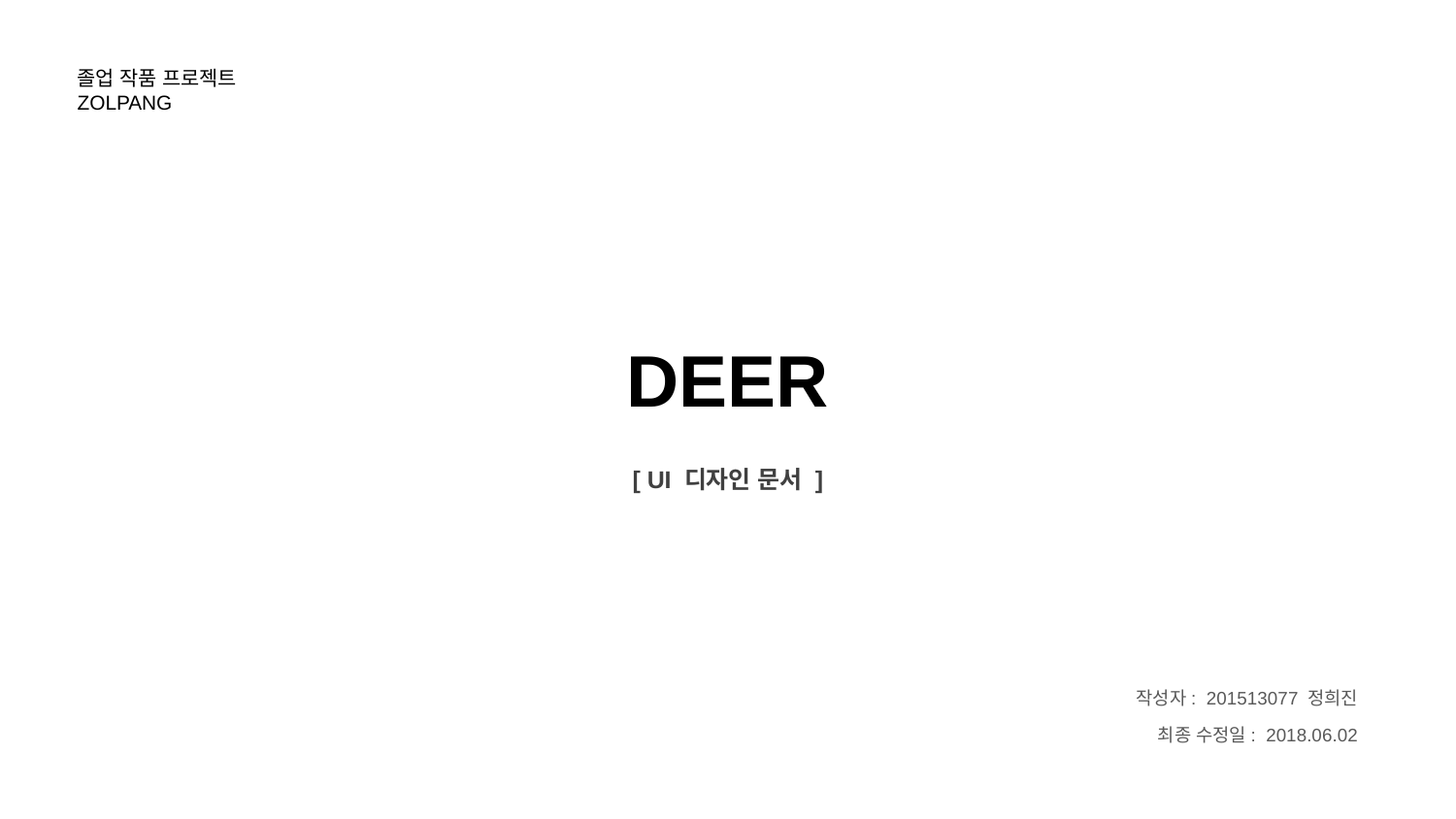

졸업 작품 프로젝트
ZOLPANG
DEER
[ UI 디자인 문서 ]
작성자:  201513077 정희진
최종 수정일:  2018.06.02